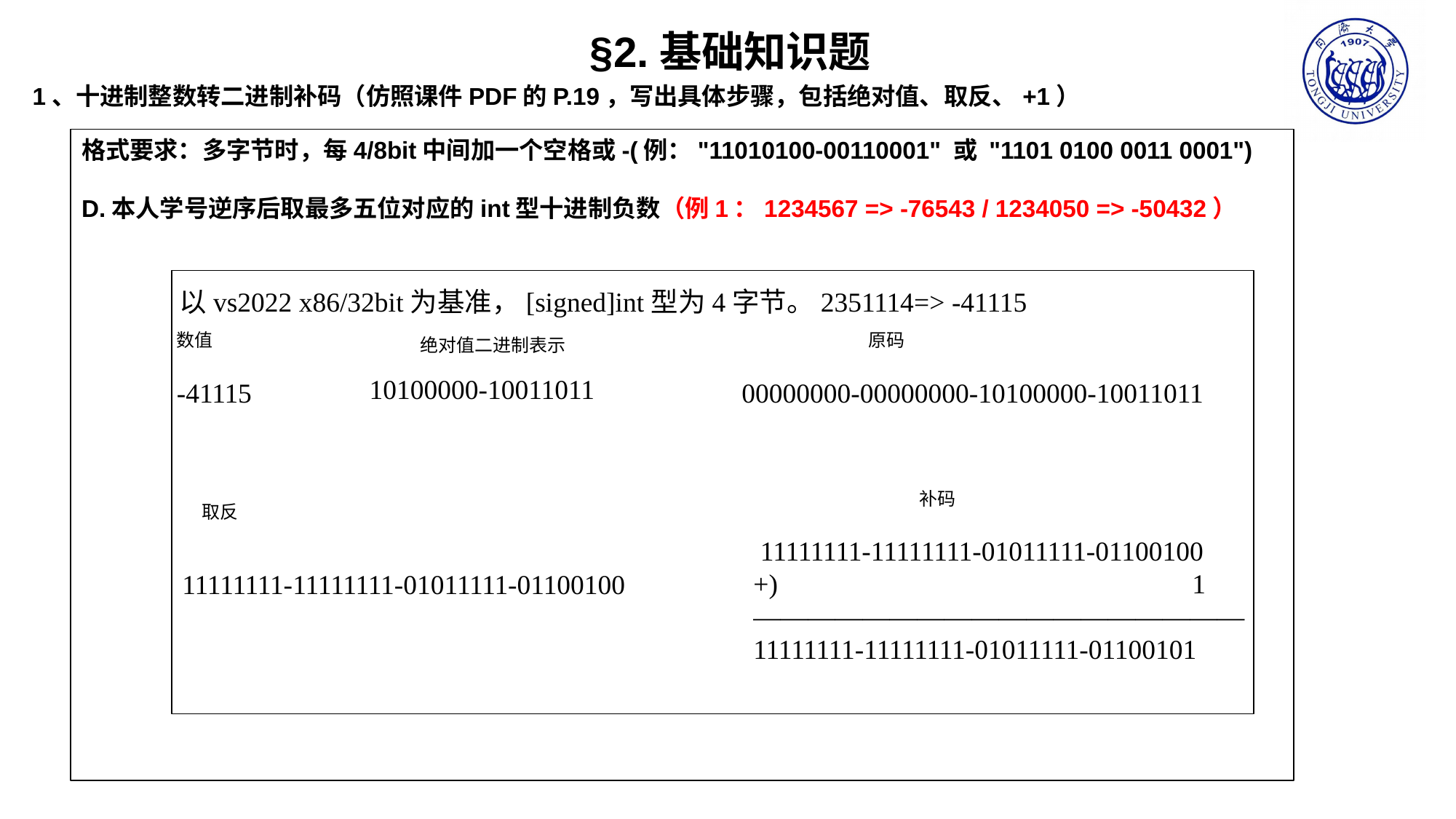

§2.基础知识题
1、十进制整数转二进制补码（仿照课件PDF的P.19，写出具体步骤，包括绝对值、取反、+1）
格式要求：多字节时，每4/8bit中间加一个空格或-(例："11010100-00110001" 或 "1101 0100 0011 0001")

D.本人学号逆序后取最多五位对应的int型十进制负数（例1：1234567 => -76543 / 1234050 => -50432）

以vs2022 x86/32bit为基准，[signed]int型为4字节。2351114=> -41115
数值
原码
绝对值二进制表示
10100000-10011011
-41115
00000000-00000000-10100000-10011011
补码
取反
 11111111-11111111-01011111-01100100
+)                                                            1
——————————————————
11111111-11111111-01011111-01100101

11111111-11111111-01011111-01100100